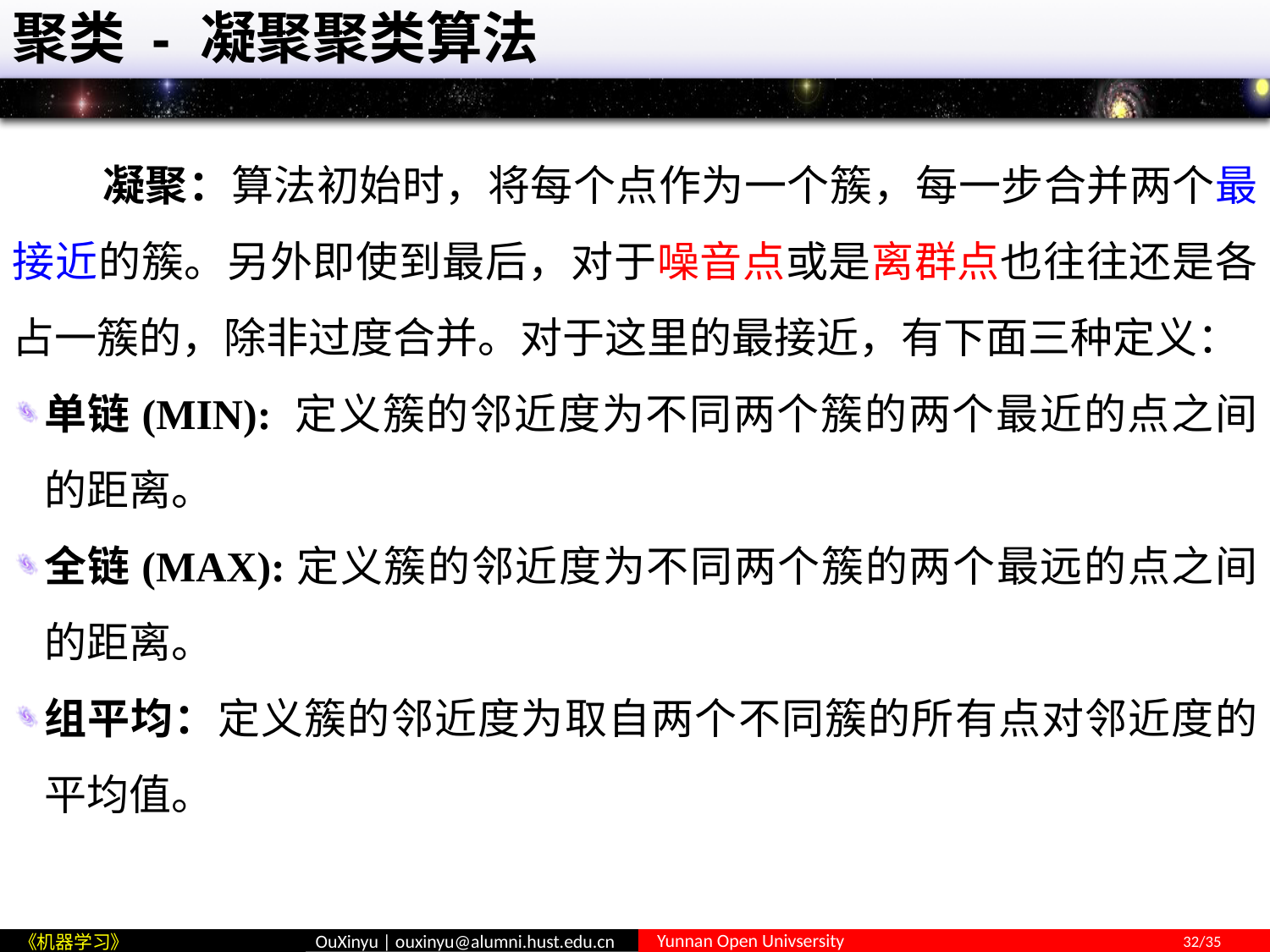

# 聚类 - 凝聚聚类算法
        凝聚：算法初始时，将每个点作为一个簇，每一步合并两个最接近的簇。另外即使到最后，对于噪音点或是离群点也往往还是各占一簇的，除非过度合并。对于这里的最接近，有下面三种定义：
单链(MIN): 定义簇的邻近度为不同两个簇的两个最近的点之间的距离。
全链(MAX):定义簇的邻近度为不同两个簇的两个最远的点之间的距离。
组平均：定义簇的邻近度为取自两个不同簇的所有点对邻近度的平均值。